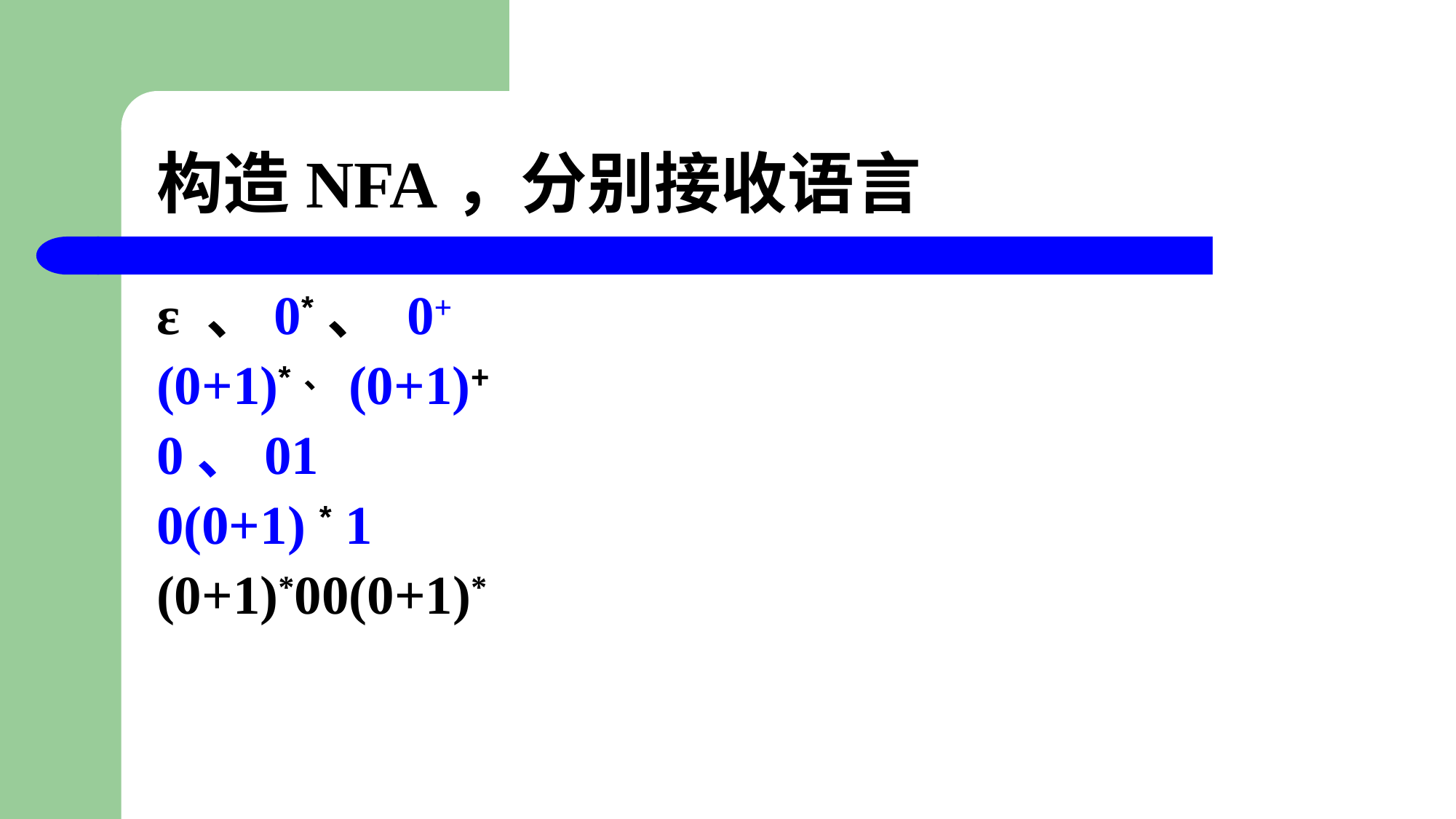

# 构造NFA，分别接收语言
ε 、0*、 0+
(0+1)*、(0+1)+
0、01
0(0+1) * 1
(0+1)*00(0+1)*